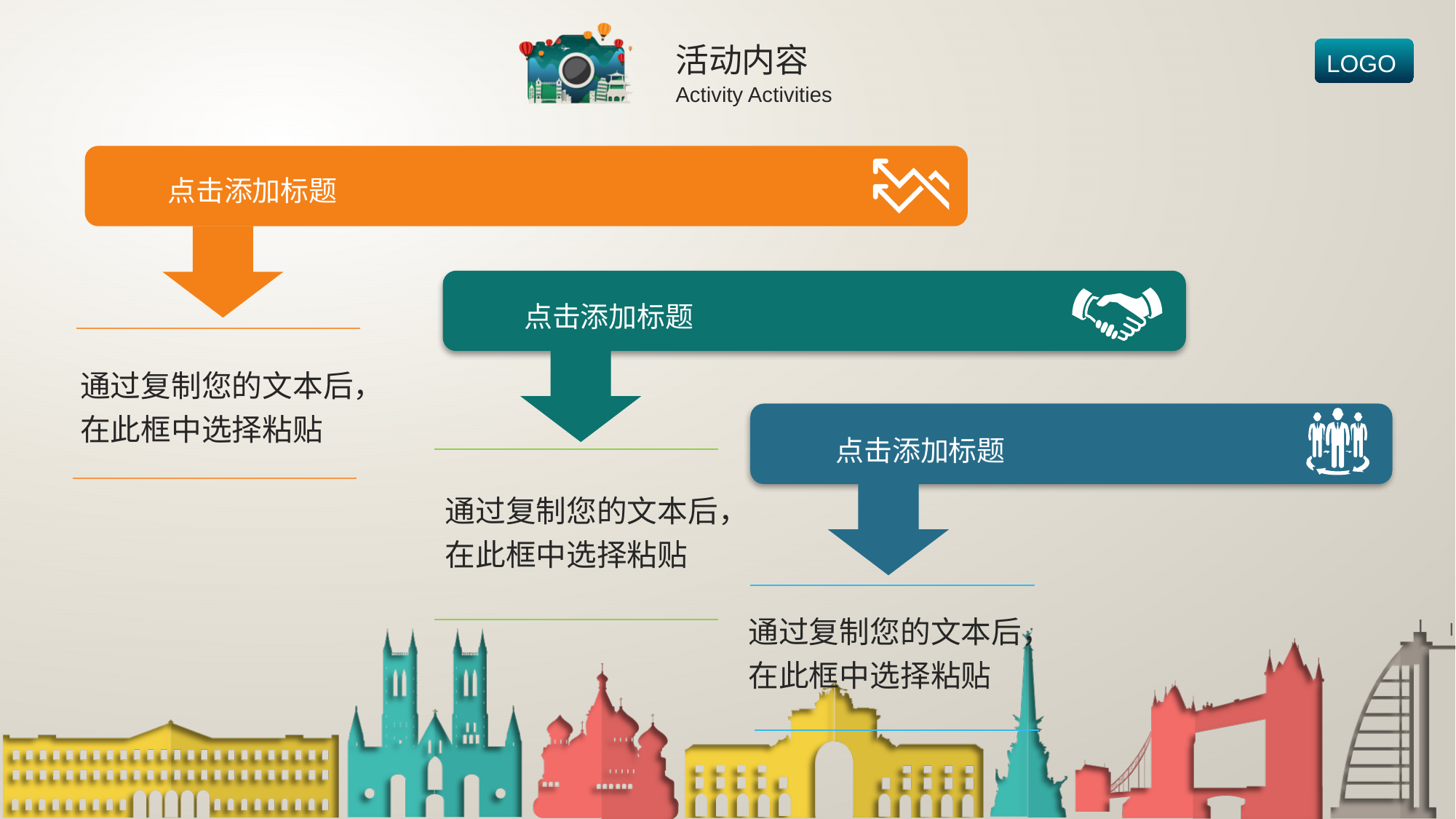

活动内容
Activity Activities

点击添加标题

点击添加标题
通过复制您的文本后，在此框中选择粘贴

点击添加标题
通过复制您的文本后，在此框中选择粘贴

通过复制您的文本后，在此框中选择粘贴